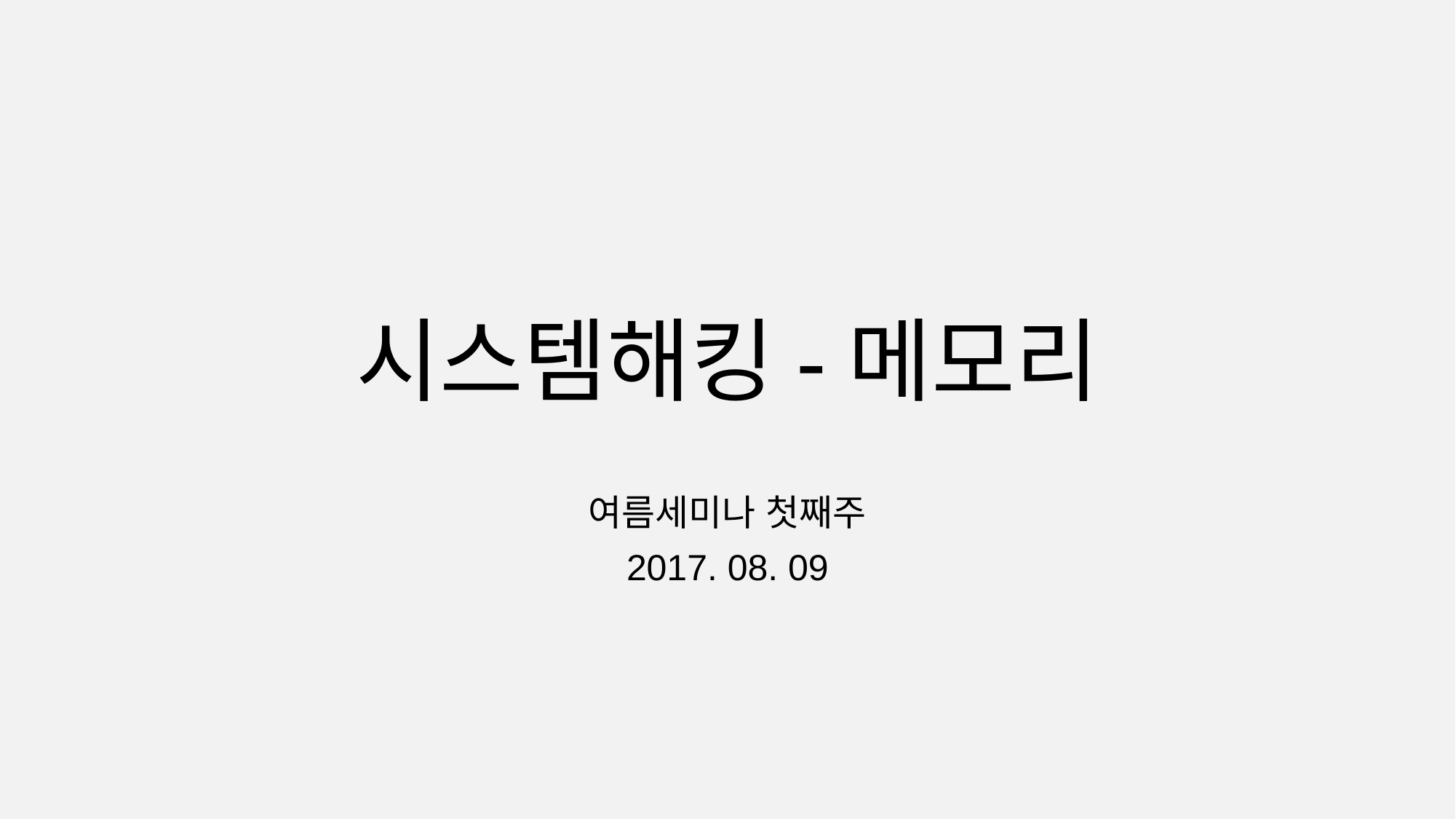

# 시스템해킹-메모리

여름세미나 첫째주
2017. 08. 09